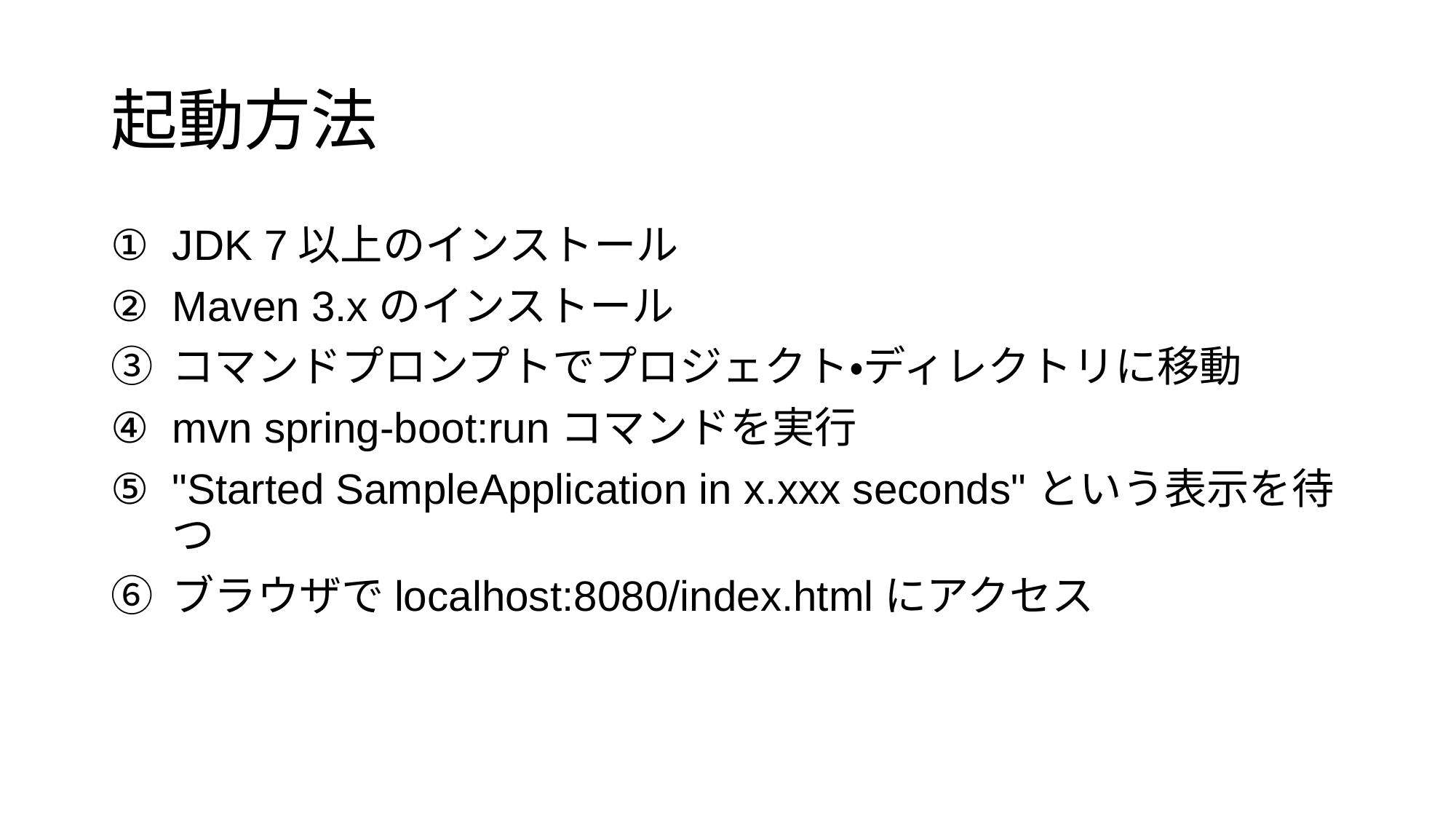

# 起動方法
JDK 7以上のインストール
Maven 3.xのインストール
コマンドプロンプトでプロジェクト・ディレクトリに移動
mvn spring-boot:runコマンドを実行
"Started SampleApplication in x.xxx seconds"という表示を待つ
ブラウザでlocalhost:8080/index.htmlにアクセス